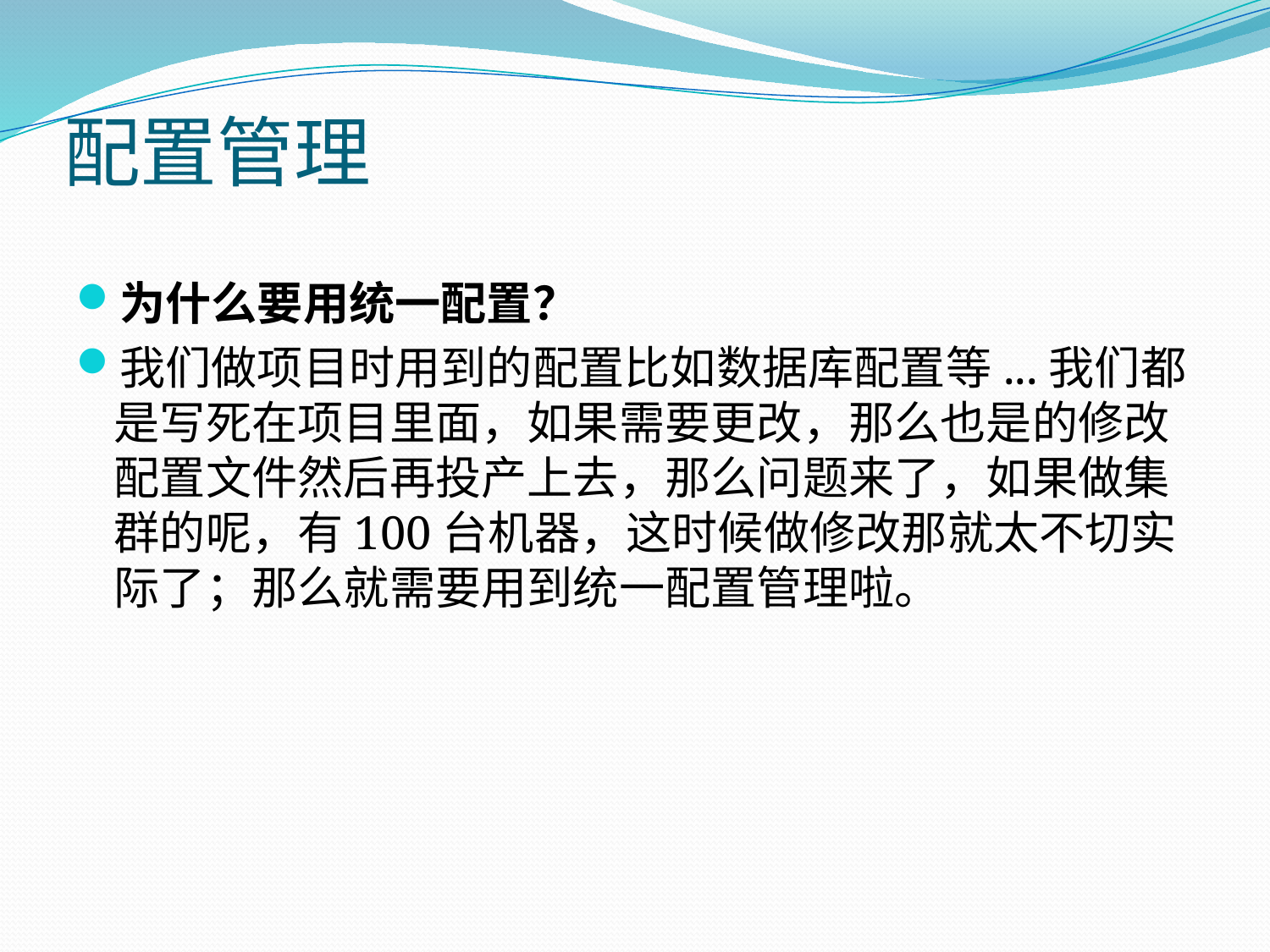

# 配置管理
为什么要用统一配置？
我们做项目时用到的配置比如数据库配置等...我们都是写死在项目里面，如果需要更改，那么也是的修改配置文件然后再投产上去，那么问题来了，如果做集群的呢，有100台机器，这时候做修改那就太不切实际了；那么就需要用到统一配置管理啦。